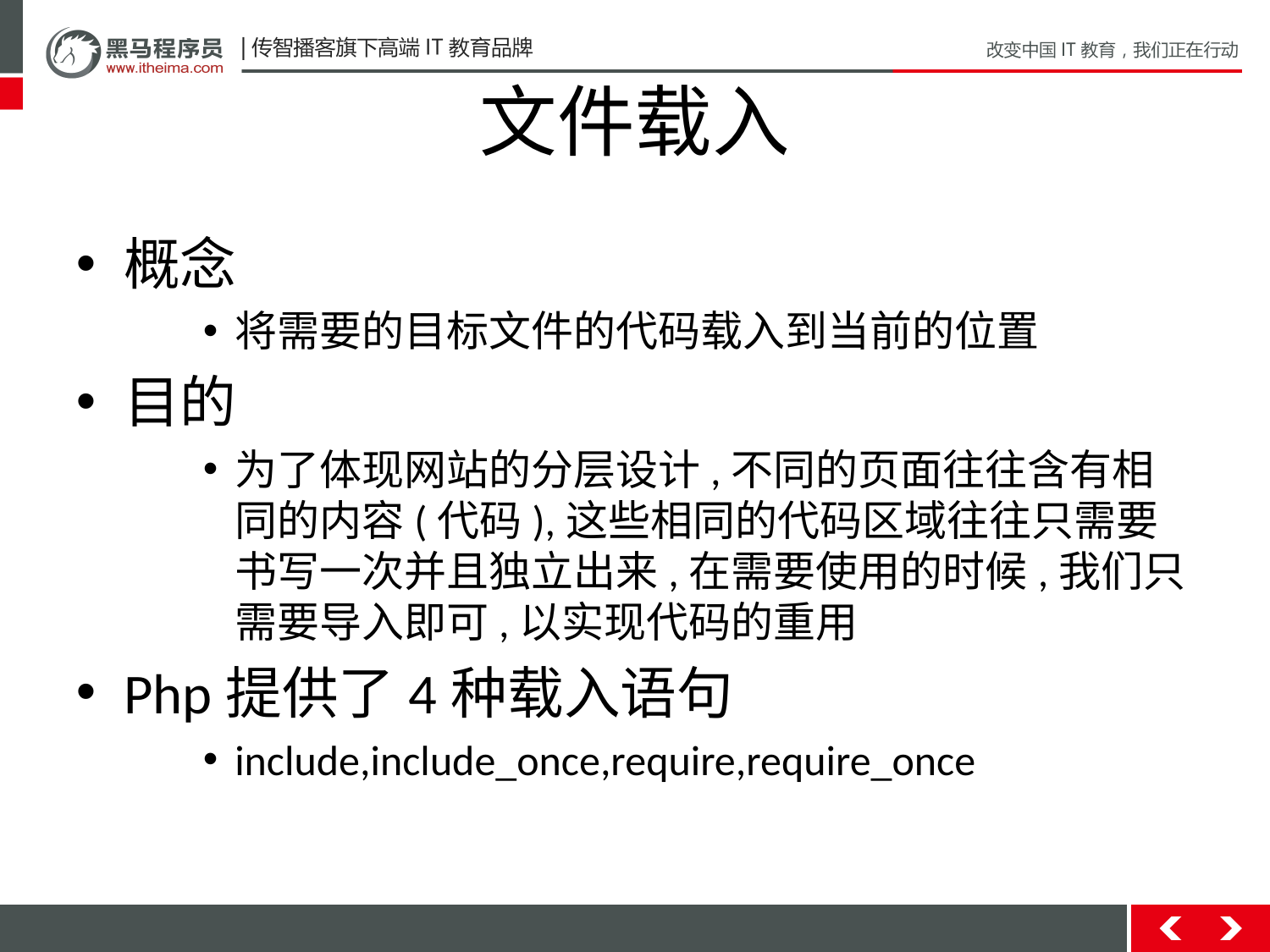

# 文件载入
概念
将需要的目标文件的代码载入到当前的位置
目的
为了体现网站的分层设计,不同的页面往往含有相同的内容(代码),这些相同的代码区域往往只需要书写一次并且独立出来,在需要使用的时候,我们只需要导入即可,以实现代码的重用
Php提供了4种载入语句
include,include_once,require,require_once